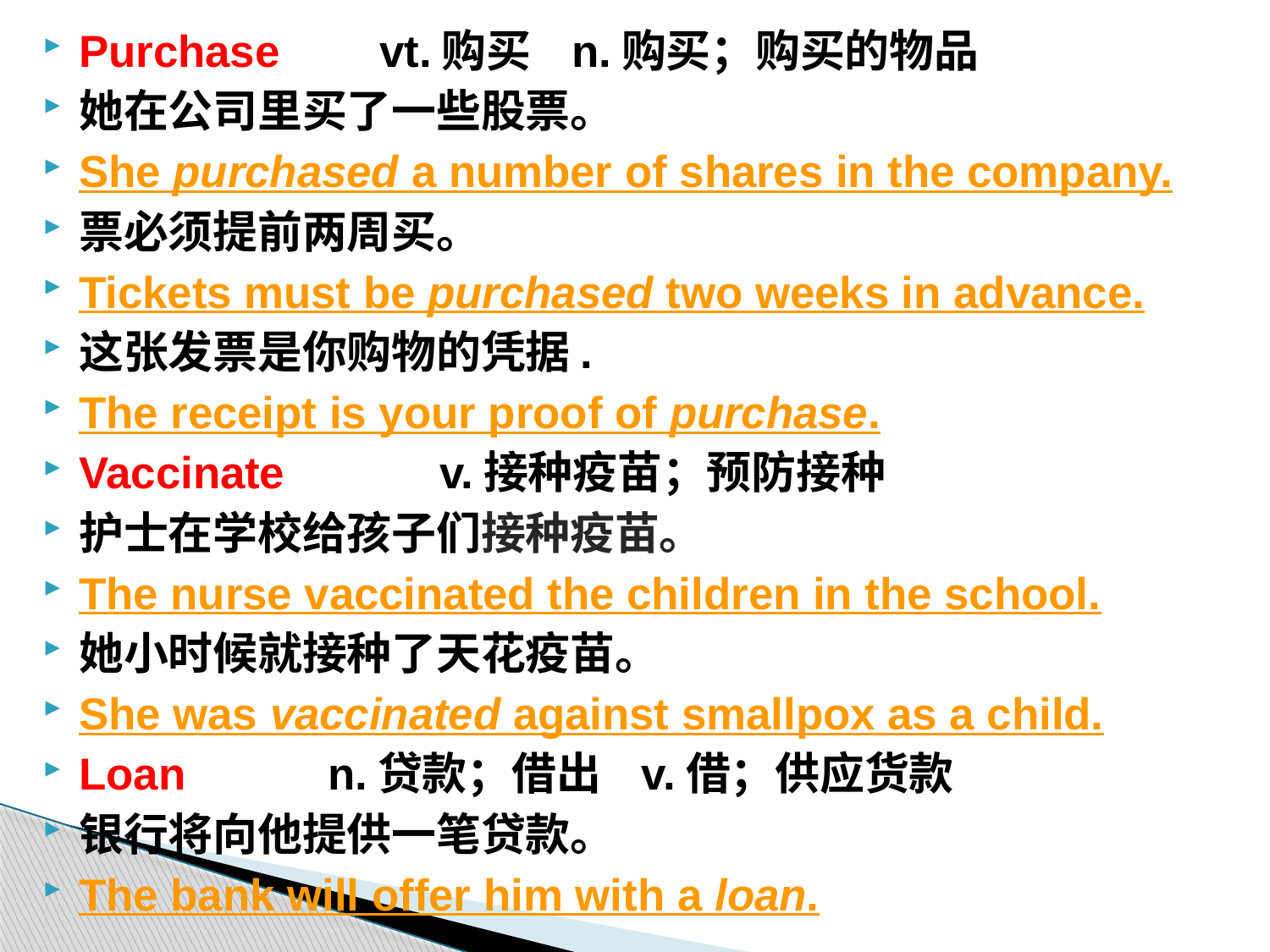

Purchase  　 vt.购买   n.购买；购买的物品
她在公司里买了一些股票。
She purchased a number of shares in the company.
票必须提前两周买。
Tickets must be purchased two weeks in advance.
这张发票是你购物的凭据.
The receipt is your proof of purchase.
Vaccinate  　 　 v.接种疫苗；预防接种
护士在学校给孩子们接种疫苗。
The nurse vaccinated the children in the school.
她小时候就接种了天花疫苗。
She was vaccinated against smallpox as a child.
Loan 　 　 n.贷款；借出   v.借；供应货款
银行将向他提供一笔贷款。
The bank will offer him with a loan.